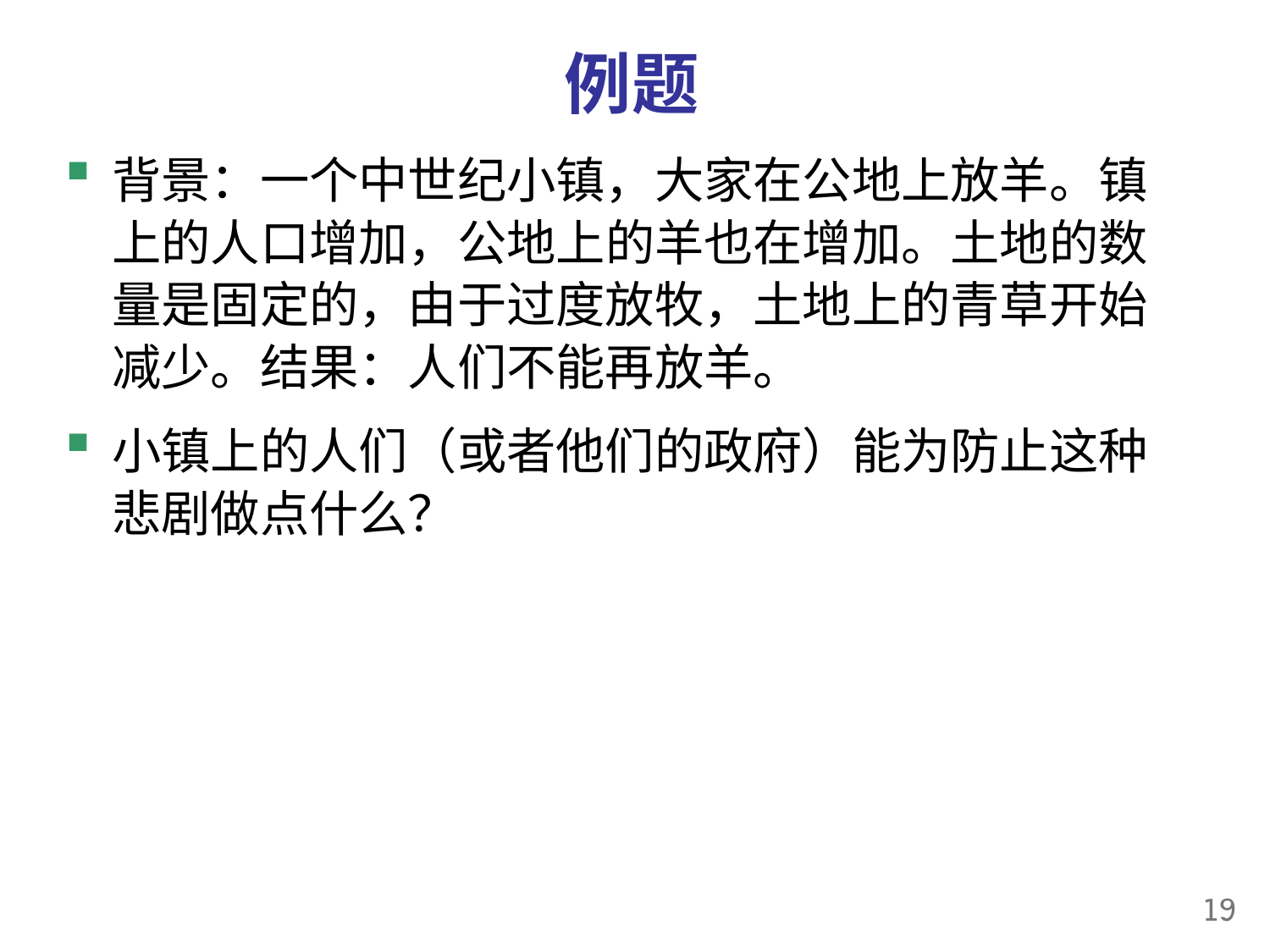

# 例题
背景：一个中世纪小镇，大家在公地上放羊。镇上的人口增加，公地上的羊也在增加。土地的数量是固定的，由于过度放牧，土地上的青草开始减少。结果：人们不能再放羊。
小镇上的人们（或者他们的政府）能为防止这种悲剧做点什么？
19